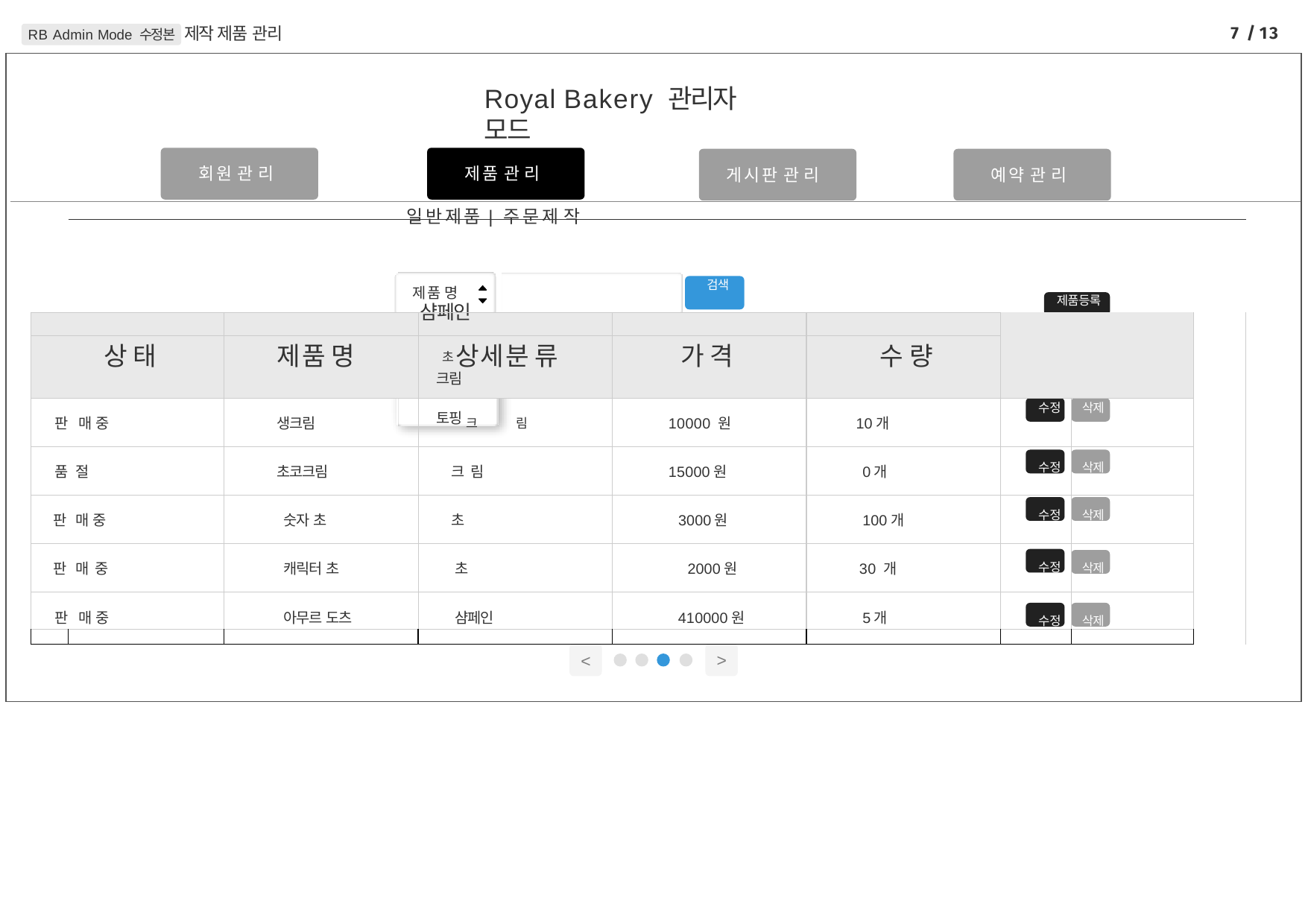

7 / 13
RB Admin Mode 수정본   제작 제품 관리

Royal Bakery 관리자 모드

회 원  관 리
제 품  관 리
게 시 판  관 리
예 약  관 리

일 반 제 품 | 주 문 제 작
|  | 제 품 명 |  |  | 검색 |  | 제품등록 |  |  |
| --- | --- | --- | --- | --- | --- | --- | --- | --- |
|  |  |  | 샴페인 |  |  |  |  |  |
| 상 태 |  | 제 품 명 | 초 상 세 분 류 | 가 격 | 수 량 |  |  |  |
|  |  |  | 크림 |  |  |  |  |  |
| 판 | 매 중 | 생크림 | 토핑 크 림 | 10000 원 | 10개 | 수정 | 삭제 |  |
| 품 | 절 | 초코크림 | 크 림 | 15000원 | 0개 | 수정 | 삭제 |  |
| 판 | 매 중 | 숫자 초 | 초 | 3000원 | 100개 | 수정 | 삭제 |  |
| 판 | 매 중 | 캐릭터 초 | 초 | 2000원 | 30 개 | 수정 | 삭제 |  |
| 판 | 매 중 | 아무르 도츠 | 샴페인 | 410000원 | 5개 | 수정 | 삭제 |  |
|  |  |  |  |  |  |  |  |  |

>
<